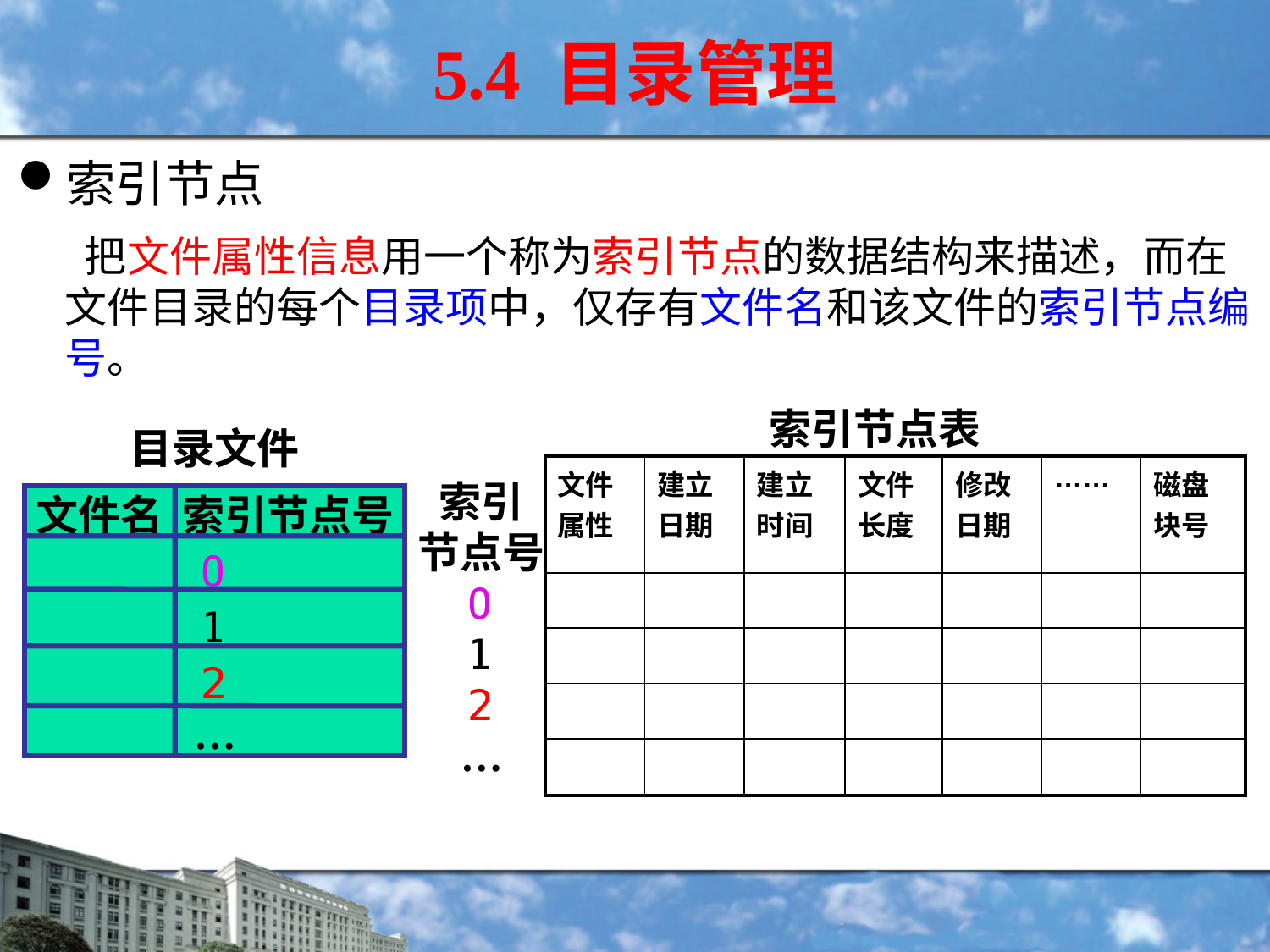

5.4 目录管理
索引节点
      把文件属性信息用一个称为索引节点的数据结构来描述，而在文件目录的每个目录项中，仅存有文件名和该文件的索引节点编号。
索引节点表
目录文件
文件名  索引节点号
0
1
2
…

| 文件属性 | 建立日期 | 建立时间 | 文件长度 | 修改日期 | …… | 磁盘块号 |
| --- | --- | --- | --- | --- | --- | --- |
|  |  |  |  |  |  |  |
|  |  |  |  |  |  |  |
|  |  |  |  |  |  |  |
|  |  |  |  |  |  |  |
索引
节点号
0
1
2
…